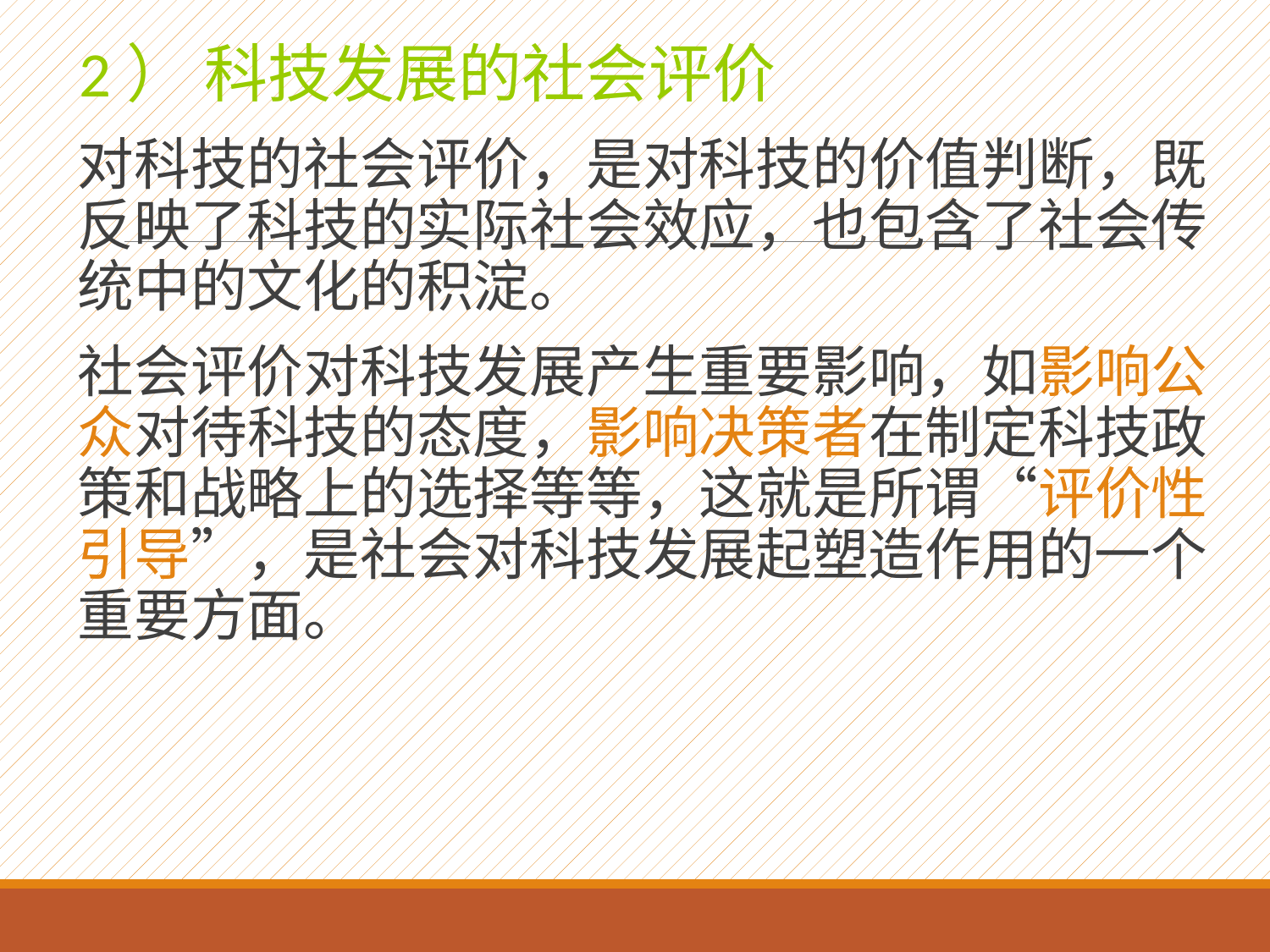

2） 科技发展的社会评价
对科技的社会评价，是对科技的价值判断，既反映了科技的实际社会效应，也包含了社会传统中的文化的积淀。
社会评价对科技发展产生重要影响，如影响公众对待科技的态度，影响决策者在制定科技政策和战略上的选择等等，这就是所谓“评价性引导”，是社会对科技发展起塑造作用的一个重要方面。